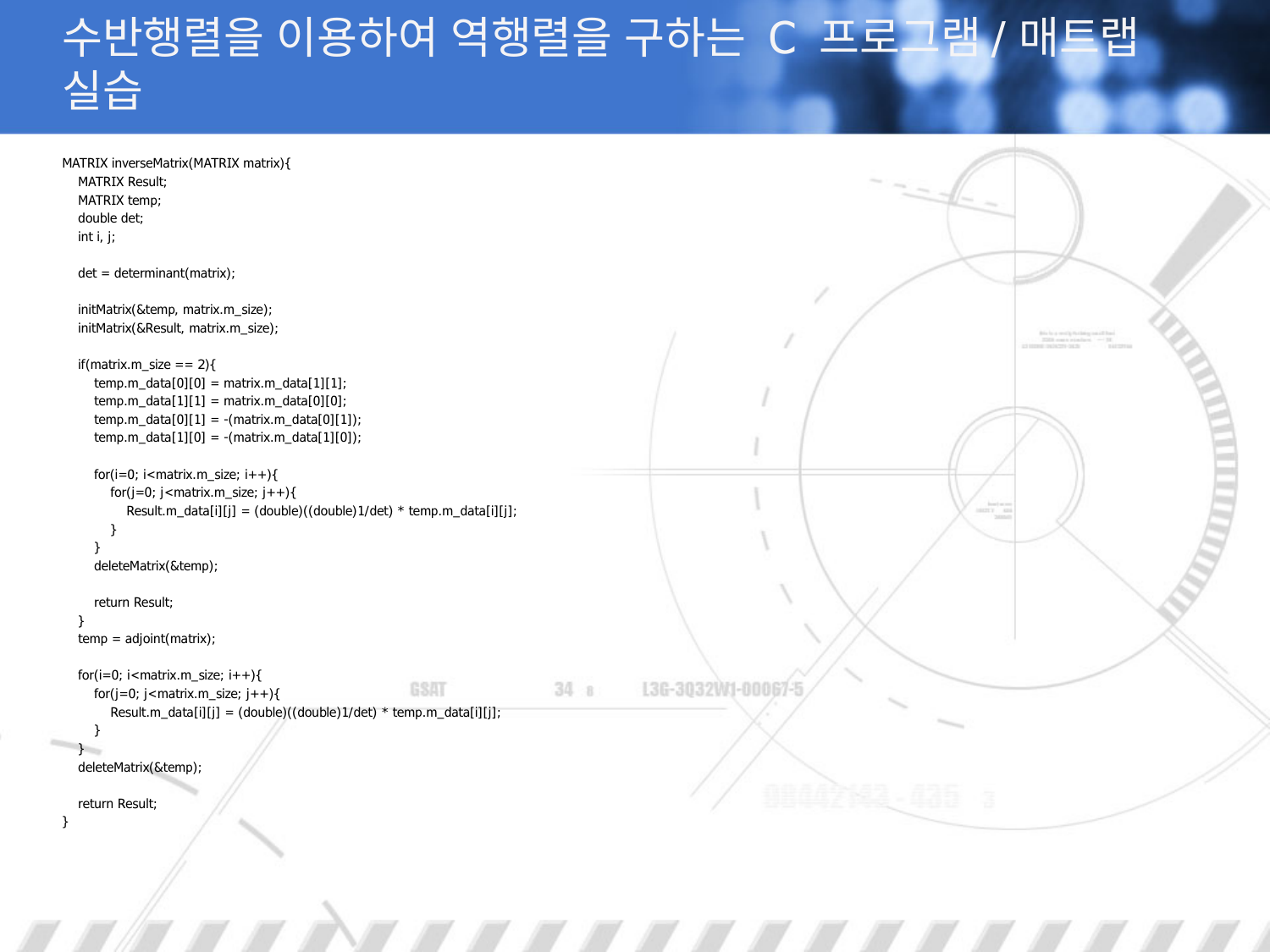

# 수반행렬을 이용하여 역행렬을 구하는 C 프로그램/매트랩 실습
MATRIX inverseMatrix(MATRIX matrix){
    MATRIX Result;
    MATRIX temp;
    double det;
    int i, j;

    det = determinant(matrix);

    initMatrix(&temp, matrix.m_size);
    initMatrix(&Result, matrix.m_size);

    if(matrix.m_size == 2){
        temp.m_data[0][0] = matrix.m_data[1][1];
        temp.m_data[1][1] = matrix.m_data[0][0];
        temp.m_data[0][1] = -(matrix.m_data[0][1]);
        temp.m_data[1][0] = -(matrix.m_data[1][0]);

        for(i=0; i<matrix.m_size; i++){
            for(j=0; j<matrix.m_size; j++){
                Result.m_data[i][j] = (double)((double)1/det) * temp.m_data[i][j];
            }
        }
        deleteMatrix(&temp);

        return Result;
    }
    temp = adjoint(matrix);

    for(i=0; i<matrix.m_size; i++){
        for(j=0; j<matrix.m_size; j++){
            Result.m_data[i][j] = (double)((double)1/det) * temp.m_data[i][j];
        }
    }
    deleteMatrix(&temp);

    return Result;
}